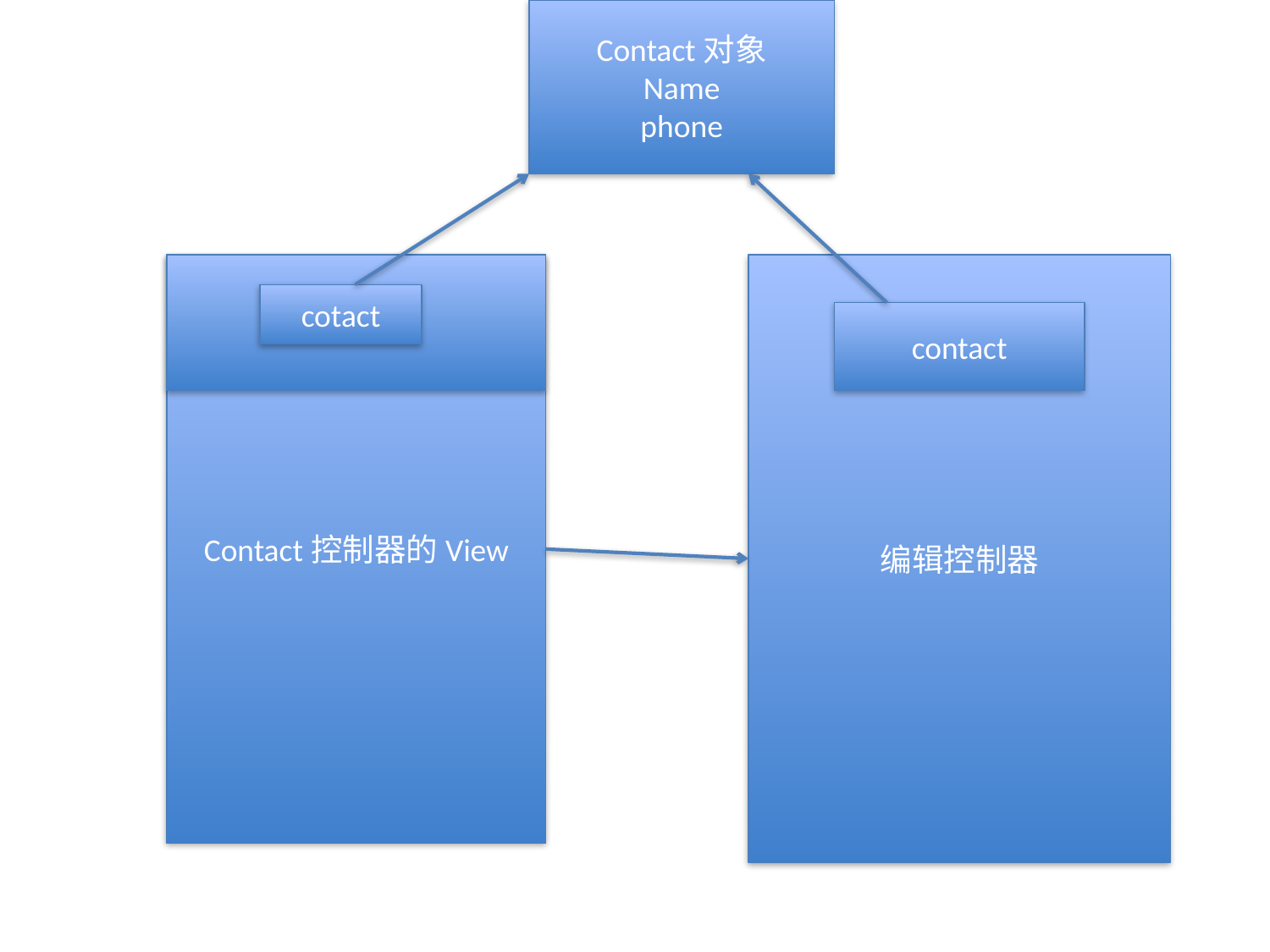

Contact对象
Name
phone
Contact控制器的View

编辑控制器
cotact
contact